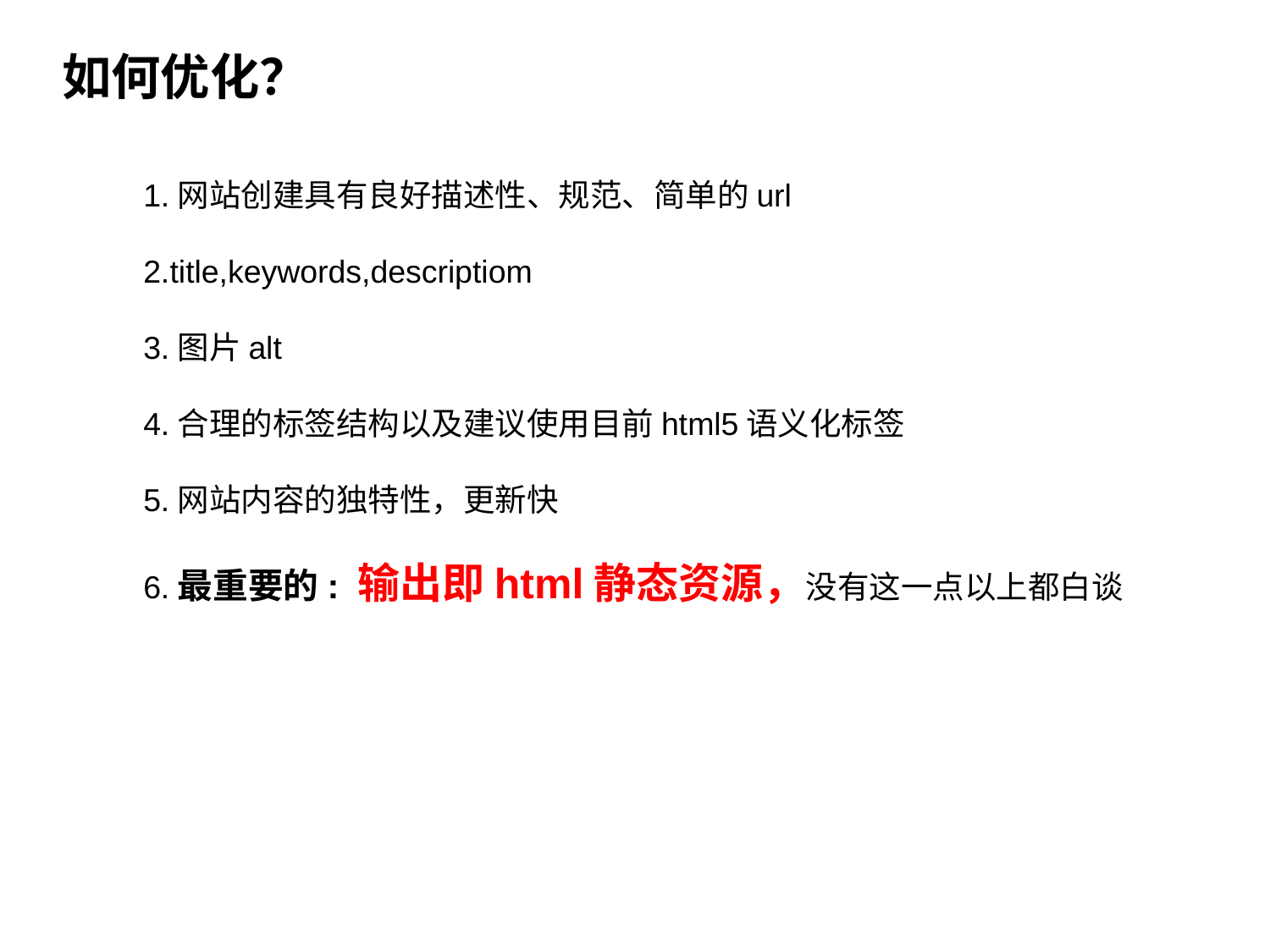

如何优化？
1.网站创建具有良好描述性、规范、简单的url

2.title,keywords,descriptiom

3.图片alt

4.合理的标签结构以及建议使用目前html5语义化标签

5.网站内容的独特性，更新快

6.最重要的: 输出即html静态资源，没有这一点以上都白谈
点击添加文本
点击添加文本
点击添加文本
点击添加文本